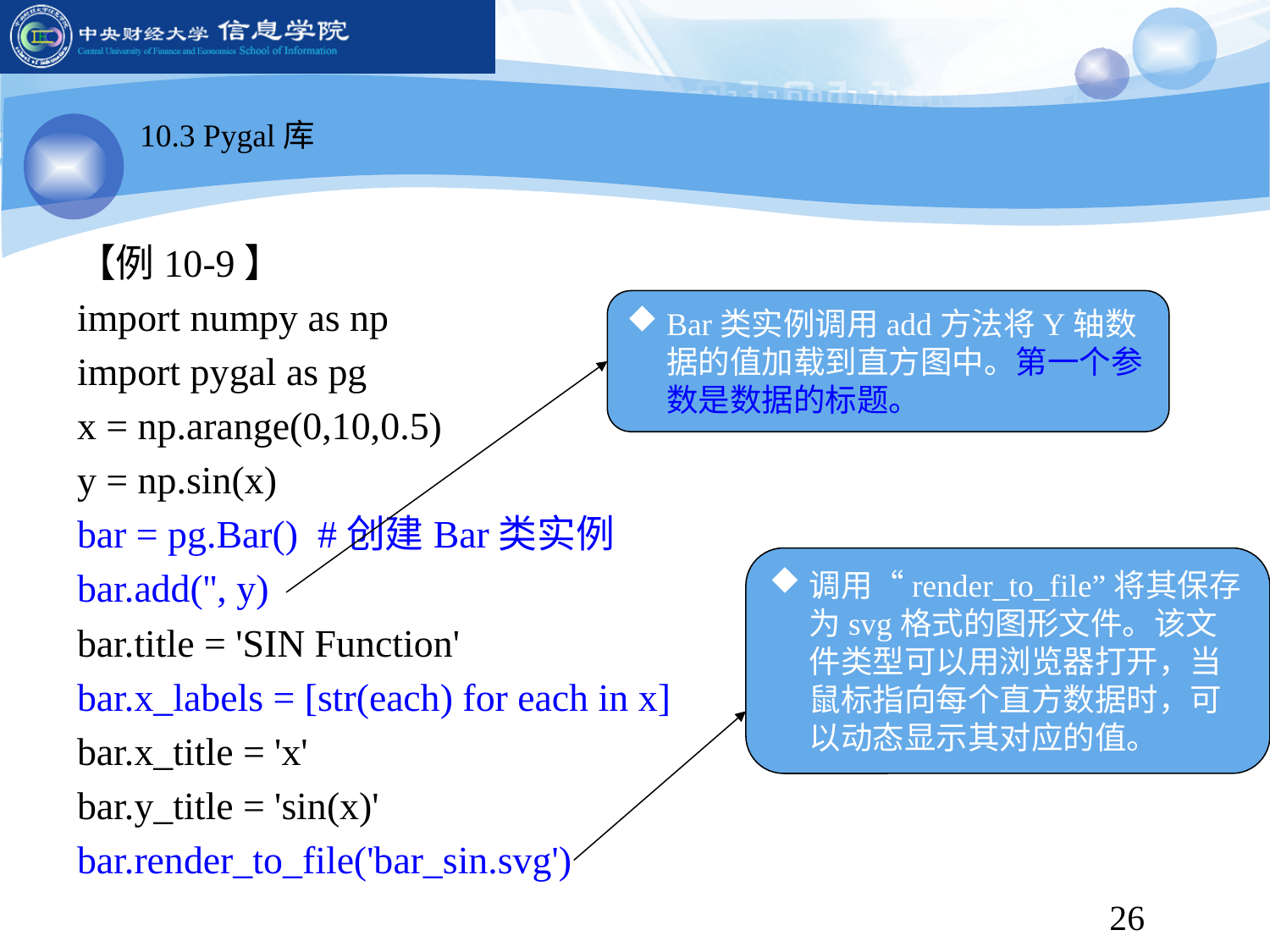

10.3 Pygal库
【例10-9】
import numpy as np
import pygal as pg
x = np.arange(0,10,0.5)
y = np.sin(x)
bar = pg.Bar()  #创建Bar类实例
bar.add('', y)
bar.title = 'SIN Function'
bar.x_labels = [str(each) for each in x]
bar.x_title = 'x'
bar.y_title = 'sin(x)'
bar.render_to_file('bar_sin.svg')
Bar类实例调用add方法将Y轴数据的值加载到直方图中。第一个参数是数据的标题。
调用“render_to_file”将其保存为svg格式的图形文件。该文件类型可以用浏览器打开，当鼠标指向每个直方数据时，可以动态显示其对应的值。